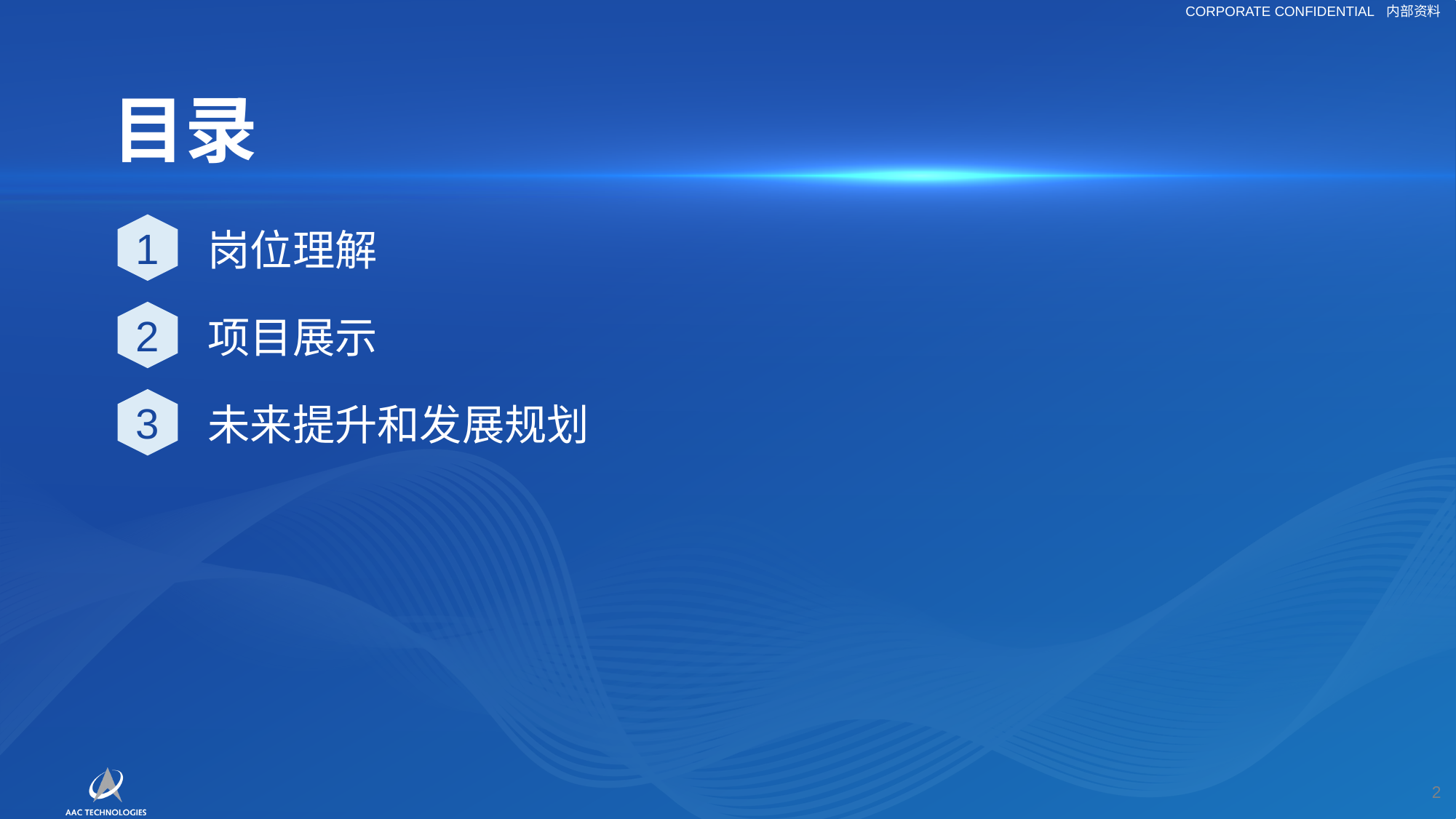

# 目录
岗位理解
项目展示
未来提升和发展规划
1
2
3
2